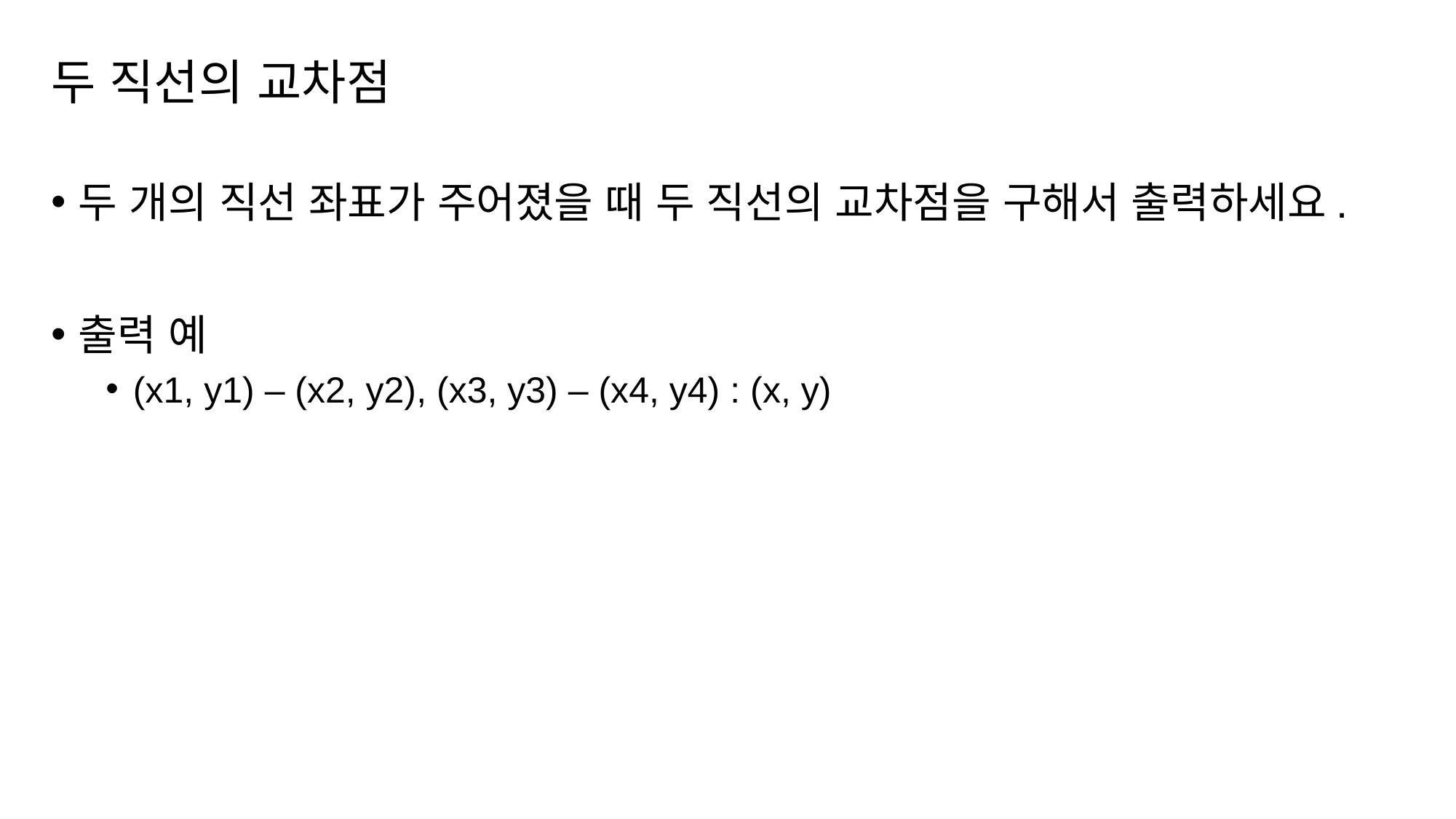

# 두 직선의 교차점
두 개의 직선 좌표가 주어졌을 때 두 직선의 교차점을 구해서 출력하세요.

출력 예
(x1, y1) – (x2, y2), (x3, y3) – (x4, y4) : (x, y)